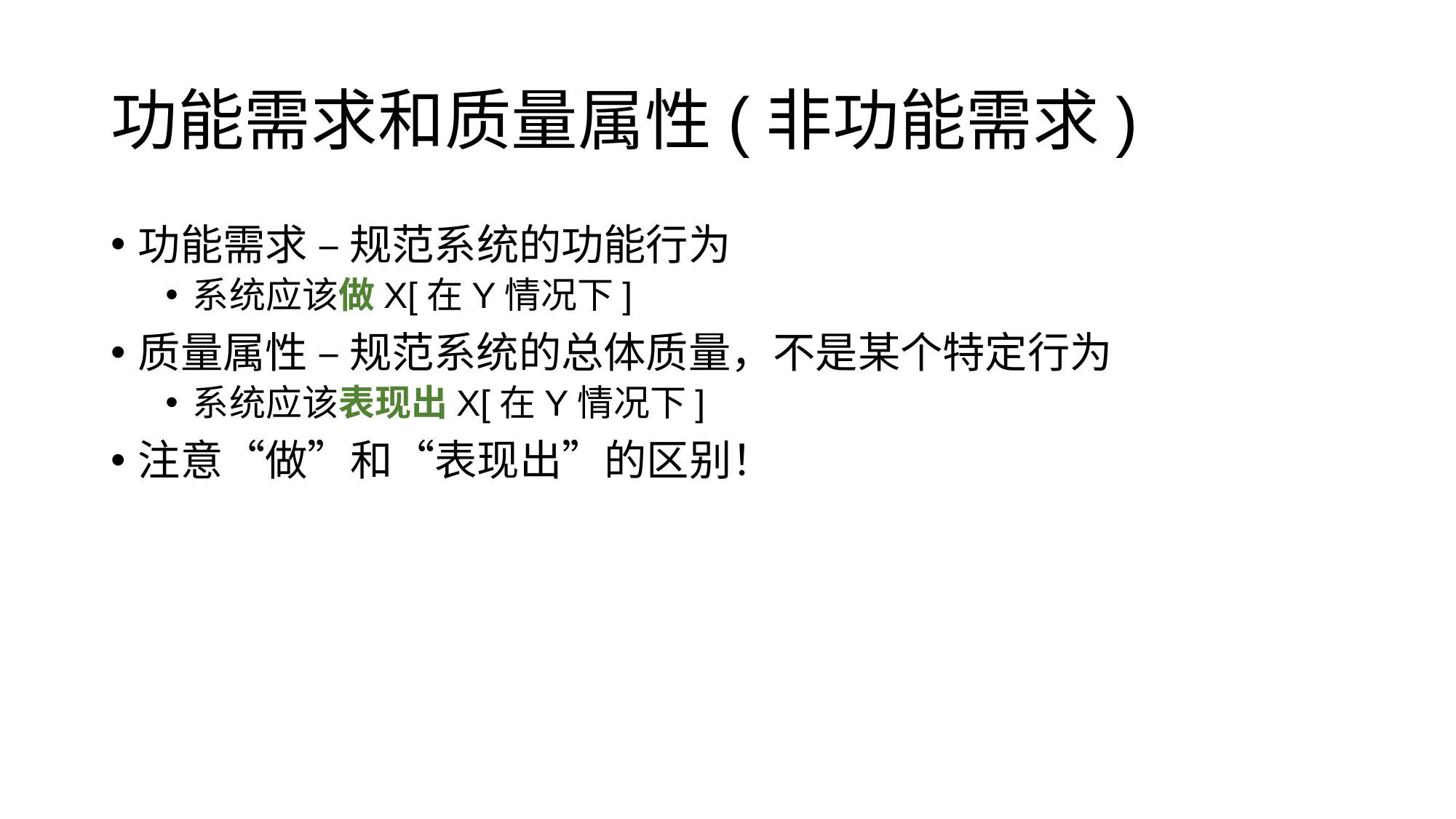

# 功能需求和质量属性(非功能需求)
功能需求 – 规范系统的功能行为
系统应该做X[在Y情况下]
质量属性 – 规范系统的总体质量，不是某个特定行为
系统应该表现出X[在Y情况下]
注意“做”和“表现出”的区别！